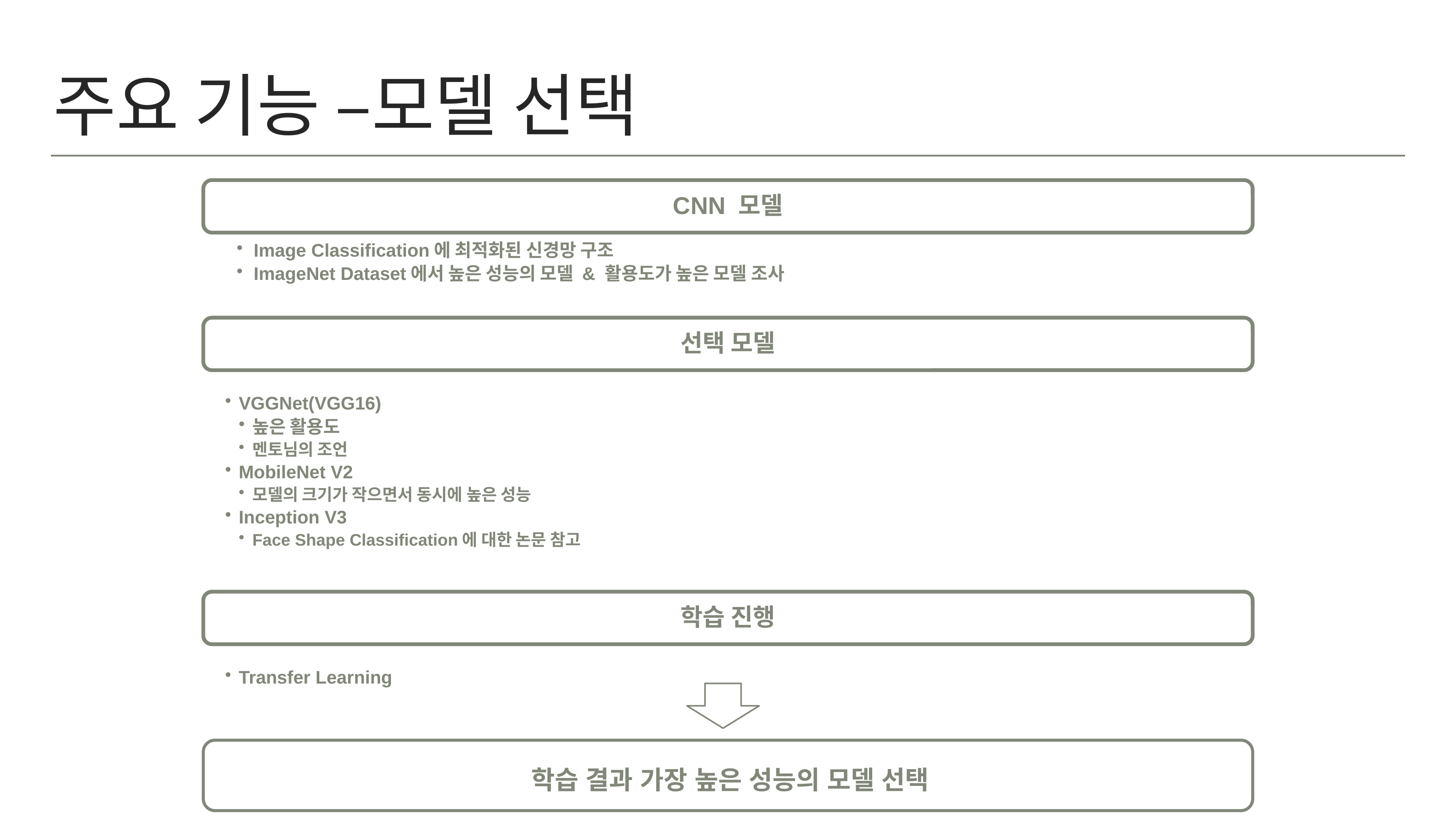

# 주요 기능 –모델 선택

CNN 모델
Image Classification에 최적화된 신경망 구조
ImageNet Dataset에서 높은 성능의 모델 & 활용도가 높은 모델 조사

선택 모델
VGGNet(VGG16)
높은 활용도
멘토님의 조언
MobileNet V2
모델의 크기가 작으면서 동시에 높은 성능
Inception V3
Face Shape Classification에 대한 논문 참고

학습 진행
Transfer Learning

학습 결과 가장 높은 성능의 모델 선택

14